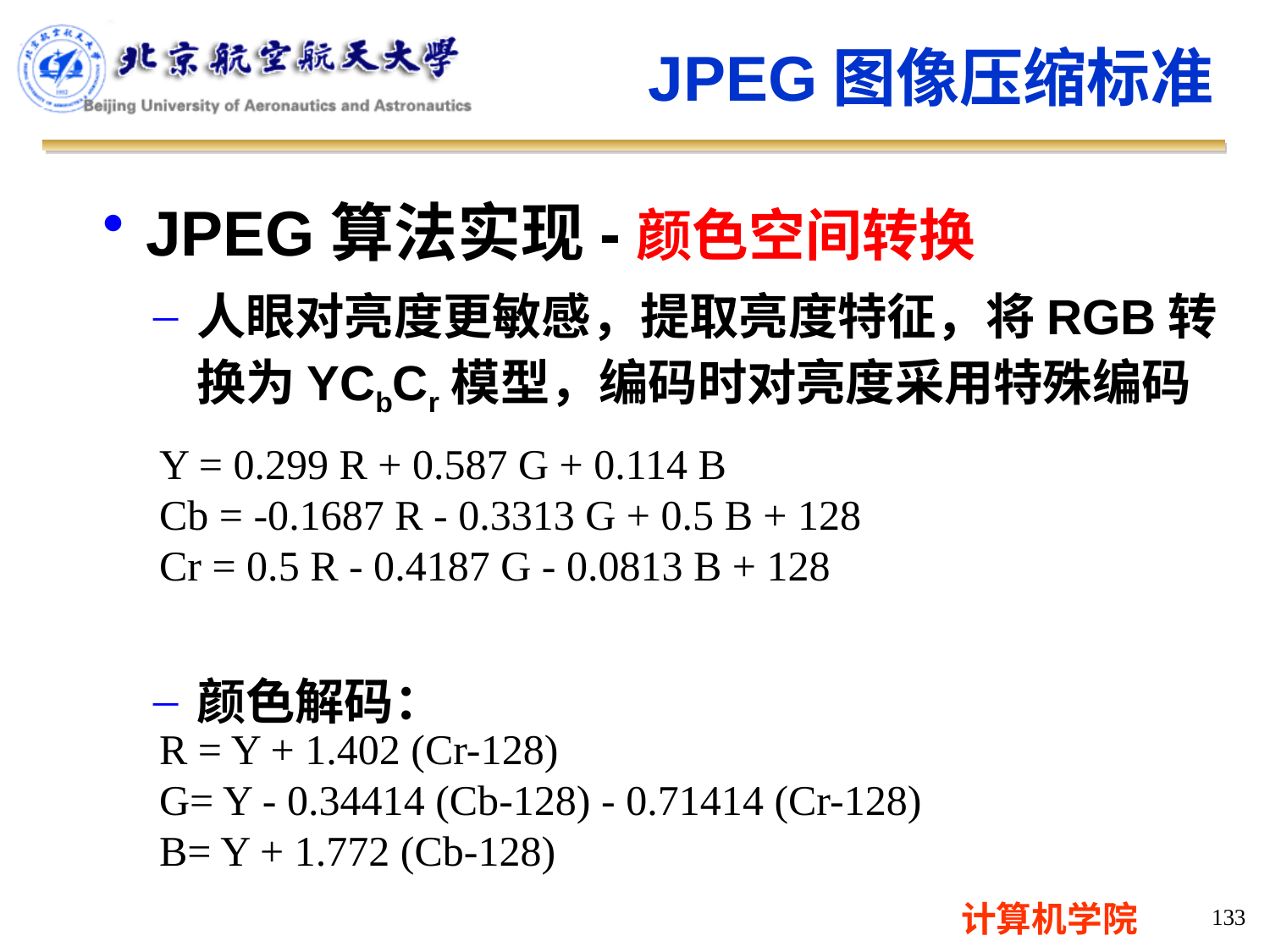

JPEG图像压缩标准
JPEG算法实现-颜色空间转换
人眼对亮度更敏感，提取亮度特征，将RGB转换为YCbCr模型，编码时对亮度采用特殊编码

颜色解码：

Y = 0.299 R + 0.587 G + 0.114 B
Cb = -0.1687 R - 0.3313 G + 0.5 B + 128
Cr = 0.5 R - 0.4187 G - 0.0813 B + 128
R = Y + 1.402 (Cr-128)
G= Y - 0.34414 (Cb-128) - 0.71414 (Cr-128)
B= Y + 1.772 (Cb-128)
133